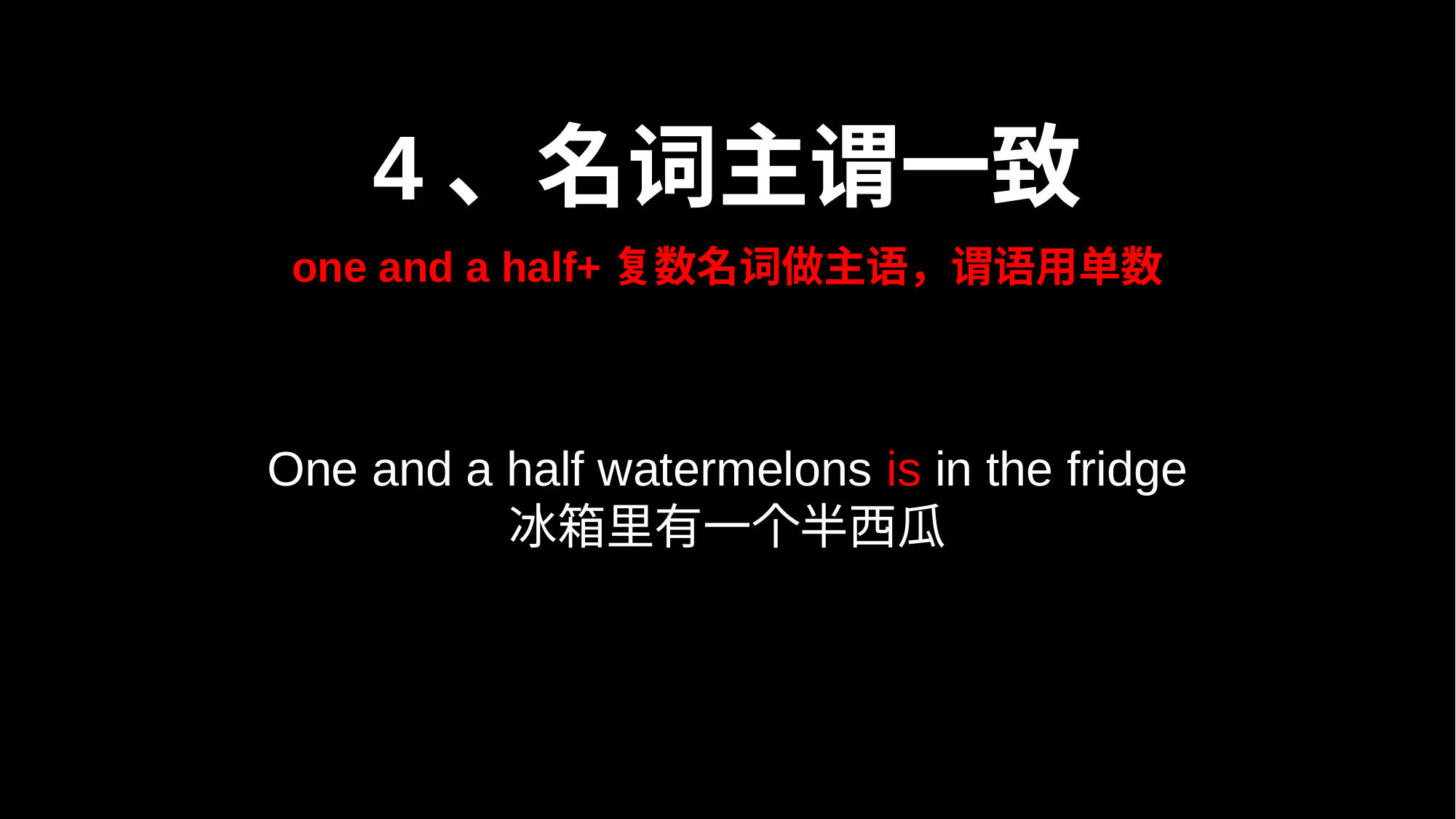

4、名词主谓一致
one and a half+复数名词做主语，谓语用单数
One and a half watermelons is in the fridge
冰箱里有一个半西瓜